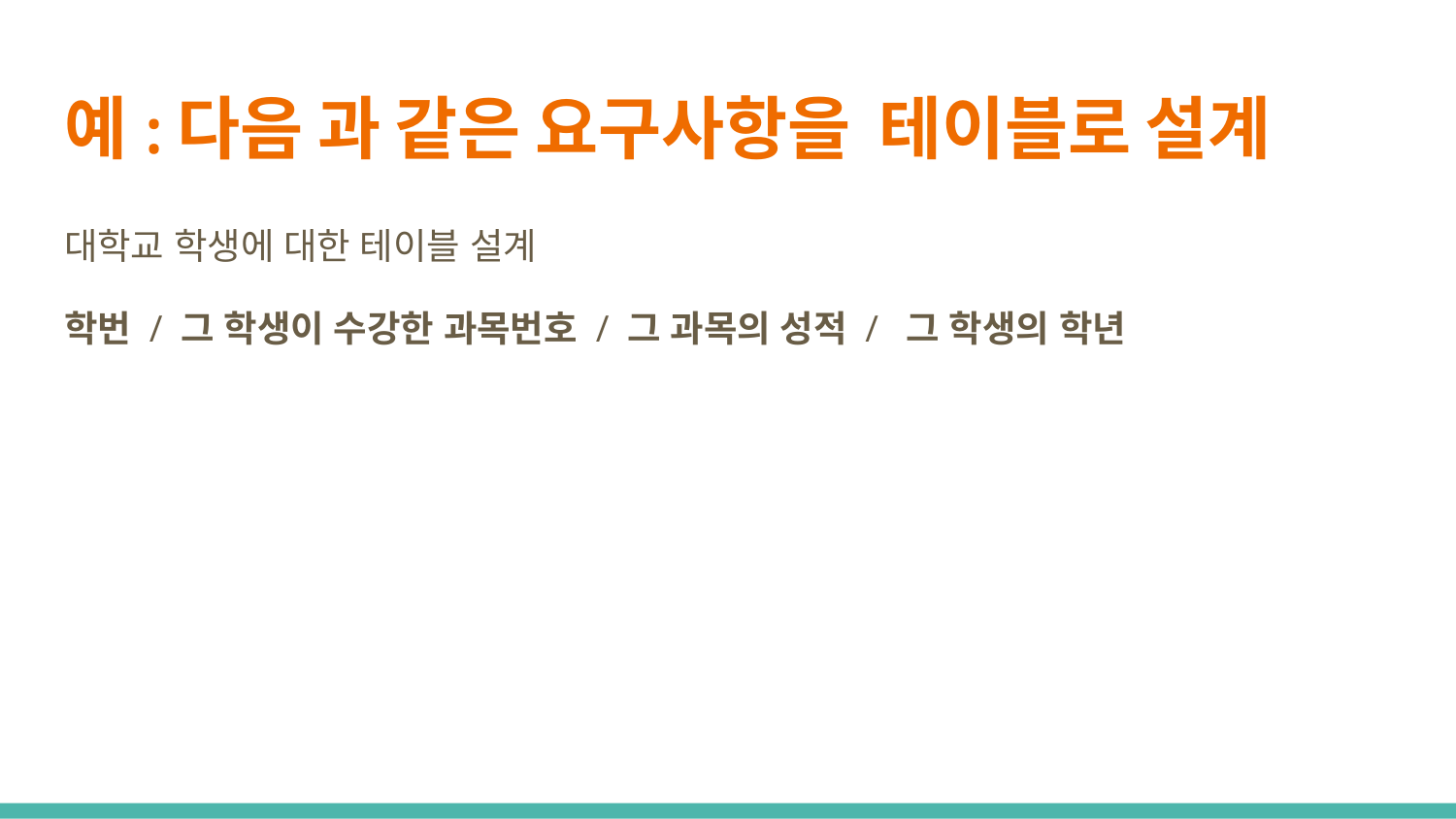

# 예:다음 과 같은 요구사항을  테이블로 설계
대학교 학생에 대한 테이블 설계
학번 / 그 학생이 수강한 과목번호 / 그 과목의 성적 /  그 학생의 학년